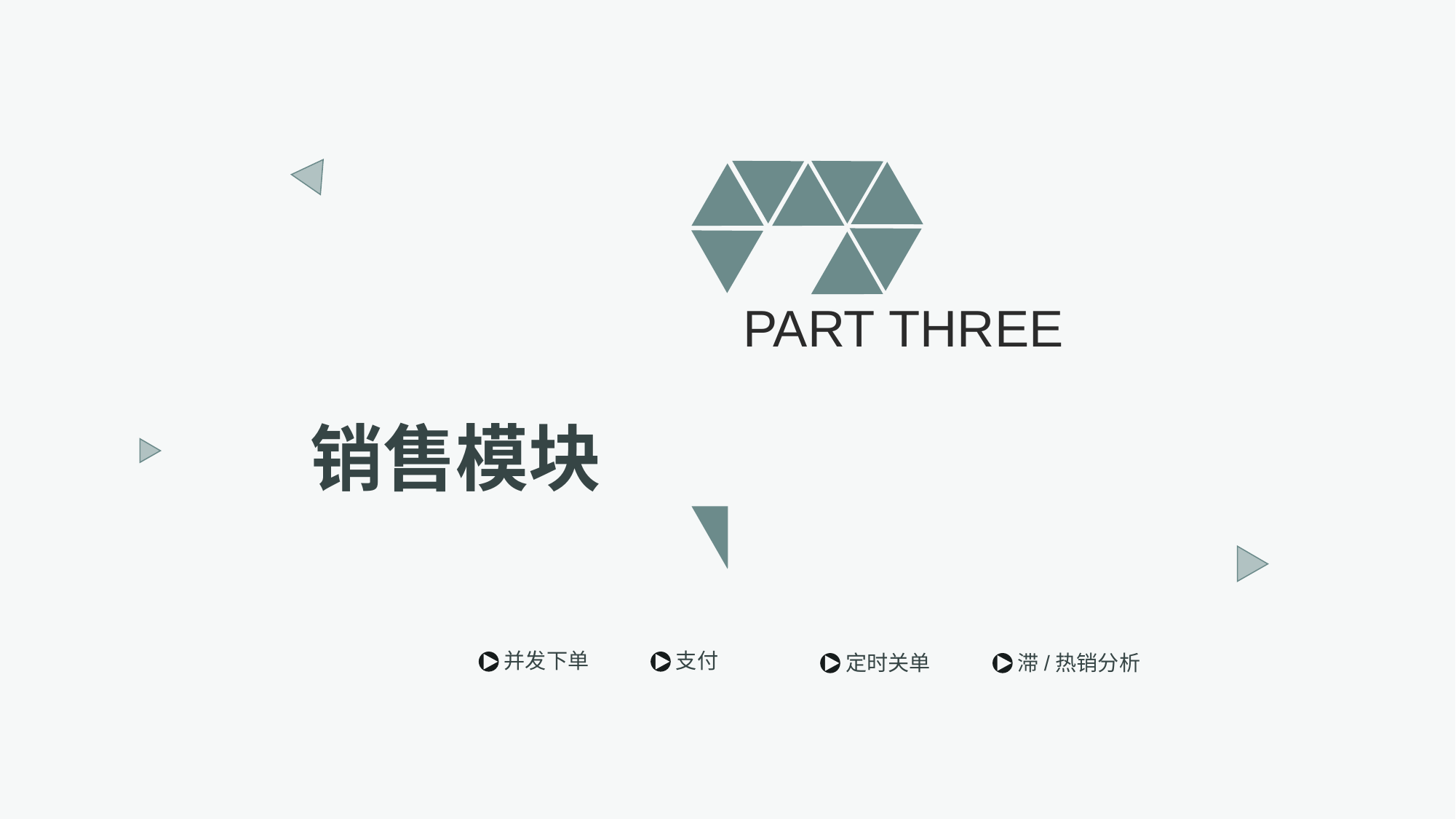

PART THREE
销售模块

并发下单

支付

滞/热销分析

定时关单